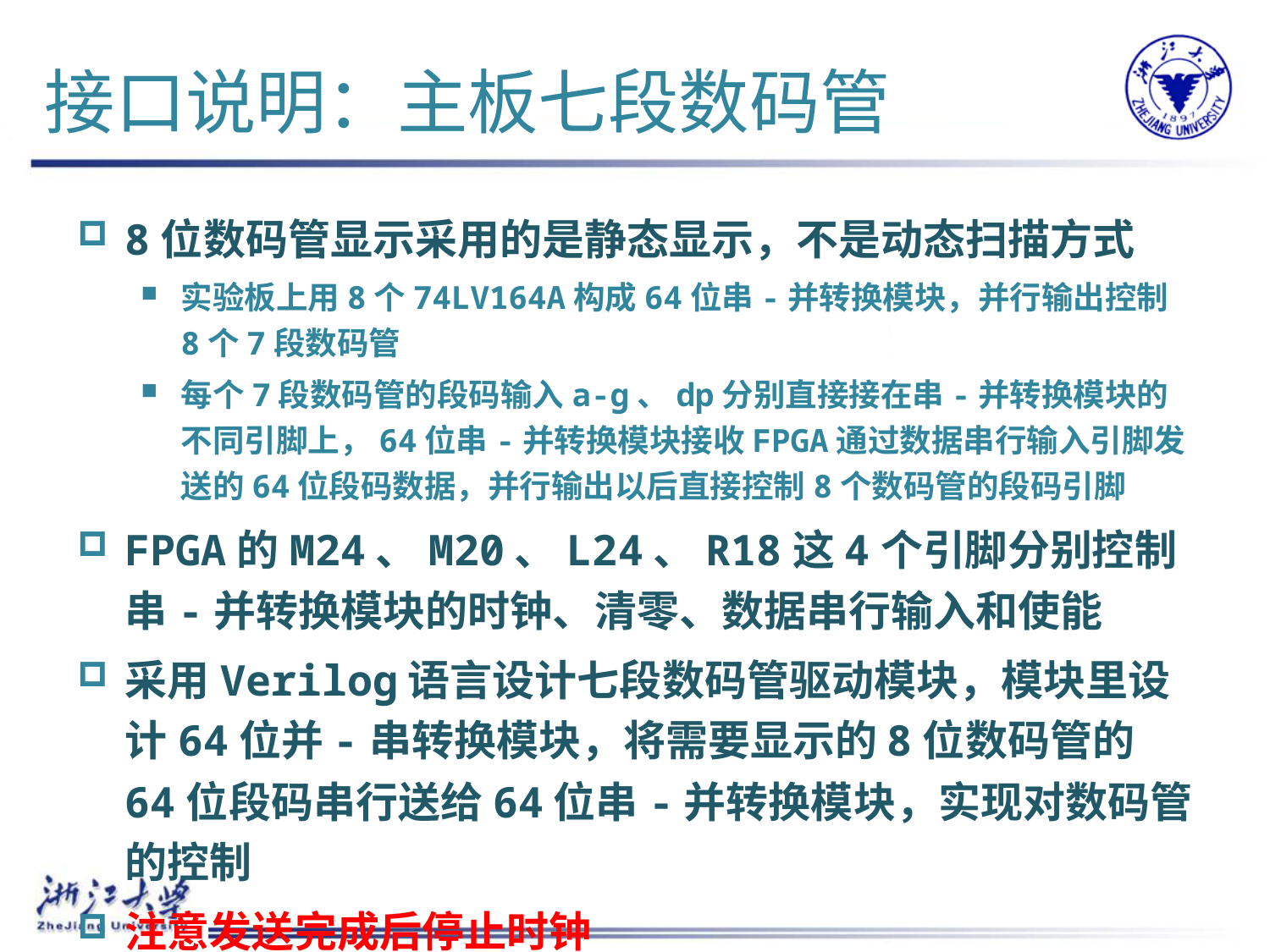

# 接口说明：主板七段数码管
8位数码管显示采用的是静态显示，不是动态扫描方式
实验板上用8个74LV164A构成64位串-并转换模块，并行输出控制8个7段数码管
每个7段数码管的段码输入a-g、dp分别直接接在串-并转换模块的不同引脚上，64位串-并转换模块接收FPGA通过数据串行输入引脚发送的64位段码数据，并行输出以后直接控制8个数码管的段码引脚
FPGA的M24、M20、L24、R18这4个引脚分别控制串-并转换模块的时钟、清零、数据串行输入和使能
采用Verilog语言设计七段数码管驱动模块，模块里设计64位并-串转换模块，将需要显示的8位数码管的64位段码串行送给64位串-并转换模块，实现对数码管的控制
注意发送完成后停止时钟